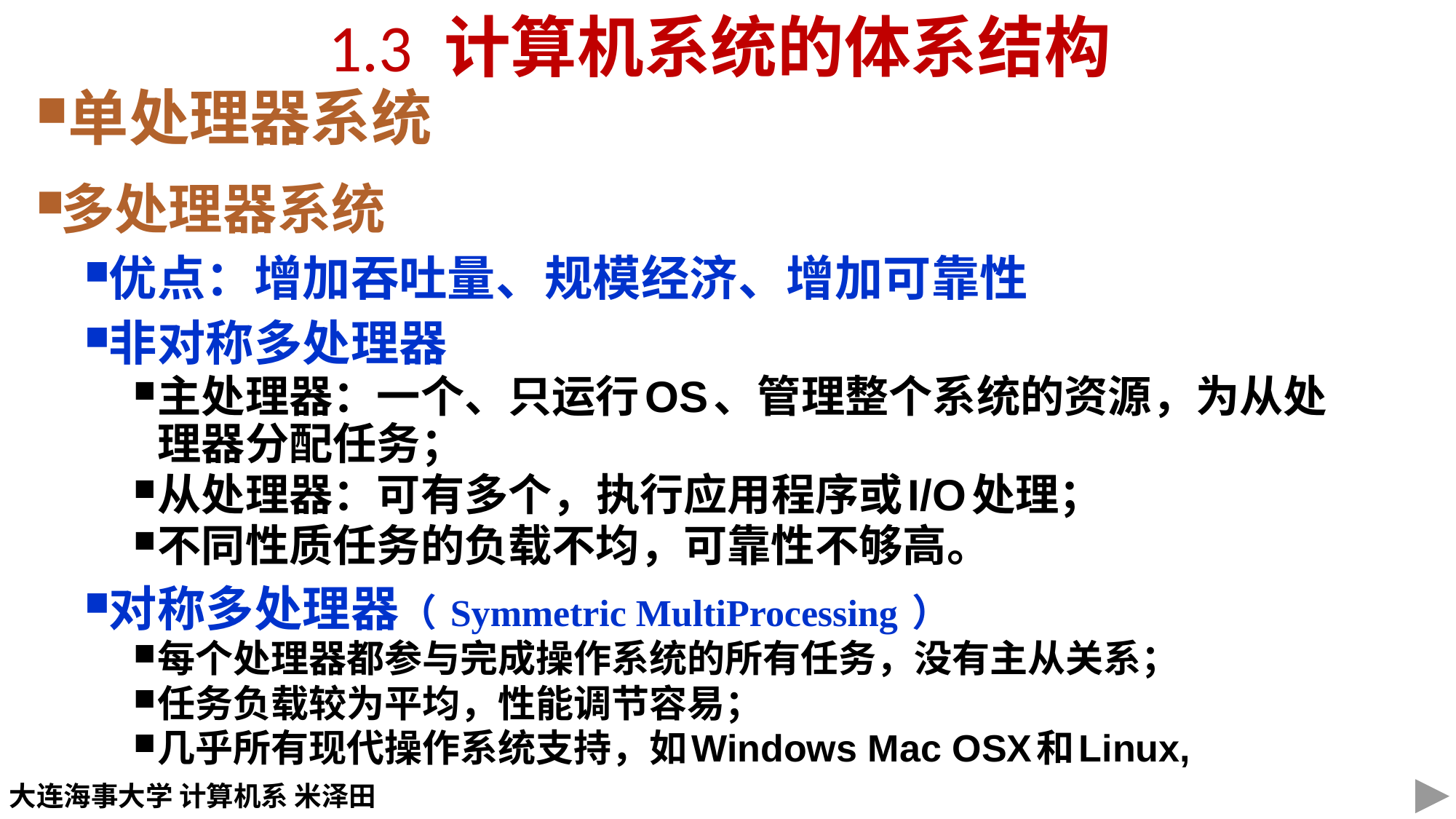

# 1.3 计算机系统的体系结构
单处理器系统
多处理器系统
优点：增加吞吐量、规模经济、增加可靠性
非对称多处理器
主处理器：一个、只运行OS、管理整个系统的资源，为从处理器分配任务；
从处理器：可有多个，执行应用程序或I/O处理；
不同性质任务的负载不均，可靠性不够高。
对称多处理器（ Symmetric MultiProcessing ）
每个处理器都参与完成操作系统的所有任务，没有主从关系；
任务负载较为平均，性能调节容易；
几乎所有现代操作系统支持，如Windows Mac OSX和Linux,
大连海事大学 计算机系 米泽田